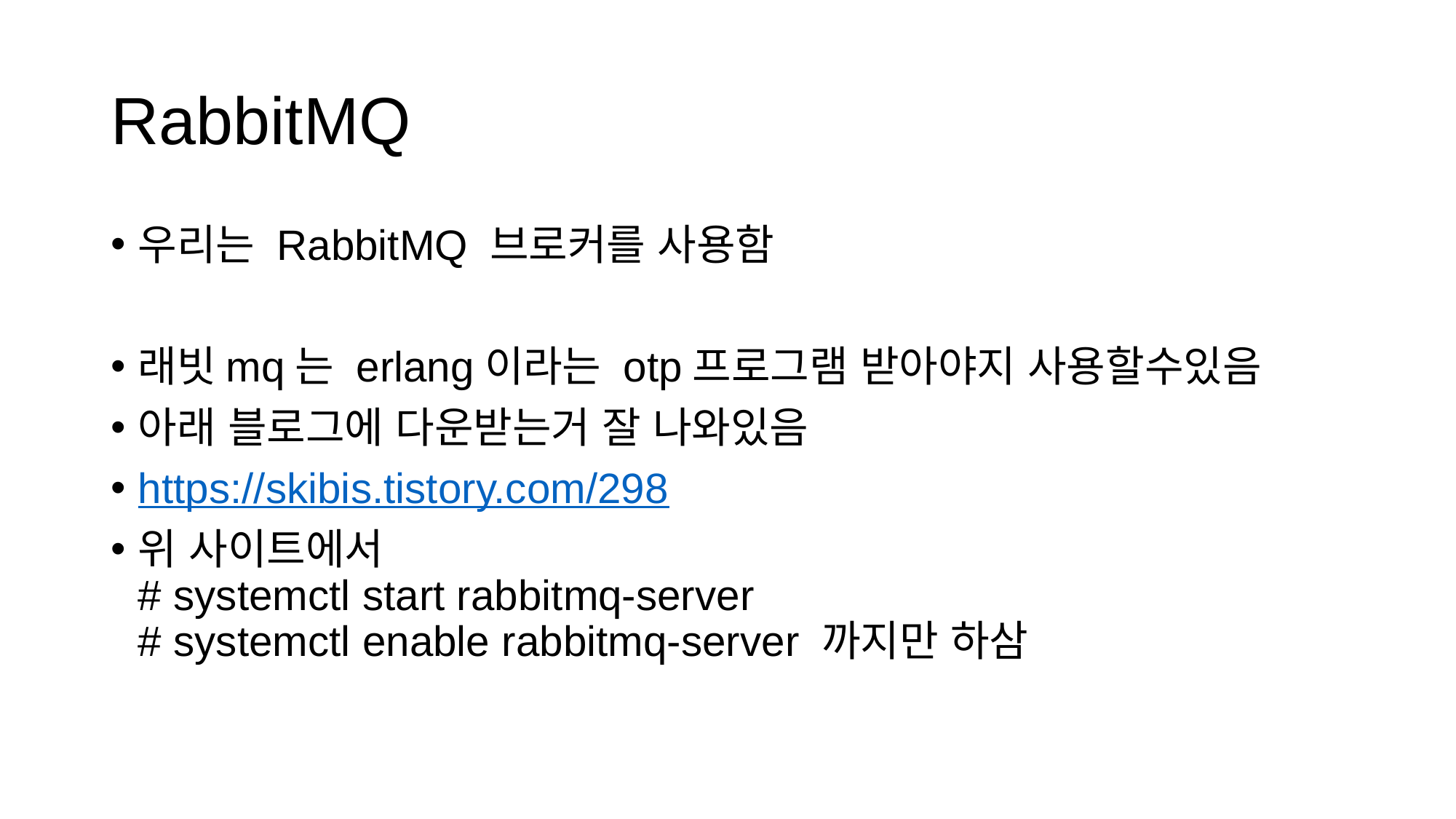

# RabbitMQ
우리는 RabbitMQ 브로커를 사용함

래빗mq는 erlang이라는 otp프로그램 받아야지 사용할수있음
아래 블로그에 다운받는거 잘 나와있음
https://skibis.tistory.com/298
위 사이트에서
# systemctl start rabbitmq-server
# systemctl enable rabbitmq-server 까지만 하삼